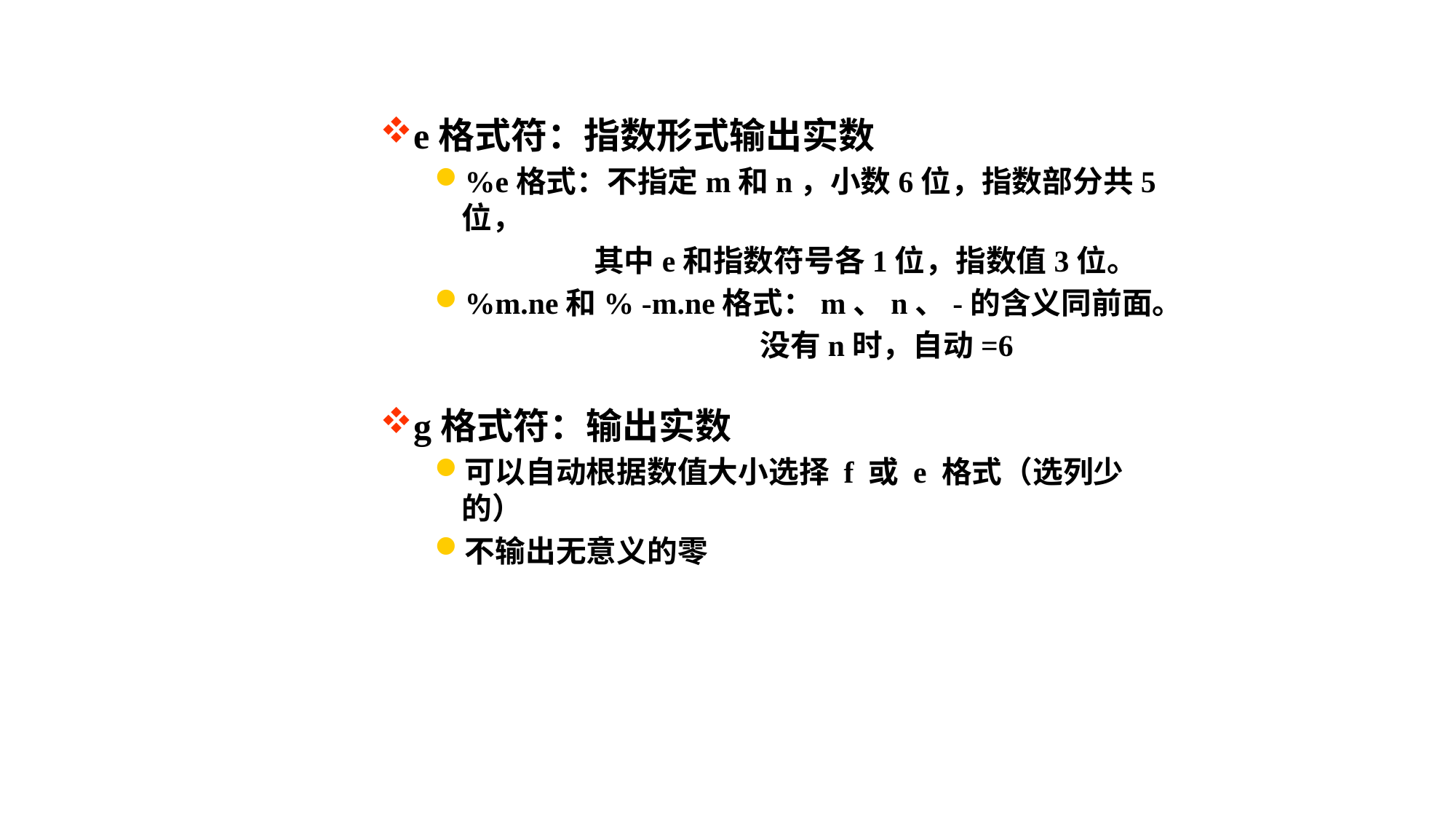

e格式符：指数形式输出实数
%e格式：不指定m和n，小数6位，指数部分共5位，
                      其中e和指数符号各1位，指数值3位。
%m.ne和% -m.ne格式：m、n、-的含义同前面。
                                              没有n时，自动=6

g格式符：输出实数
可以自动根据数值大小选择 f 或 e 格式（选列少的）
不输出无意义的零